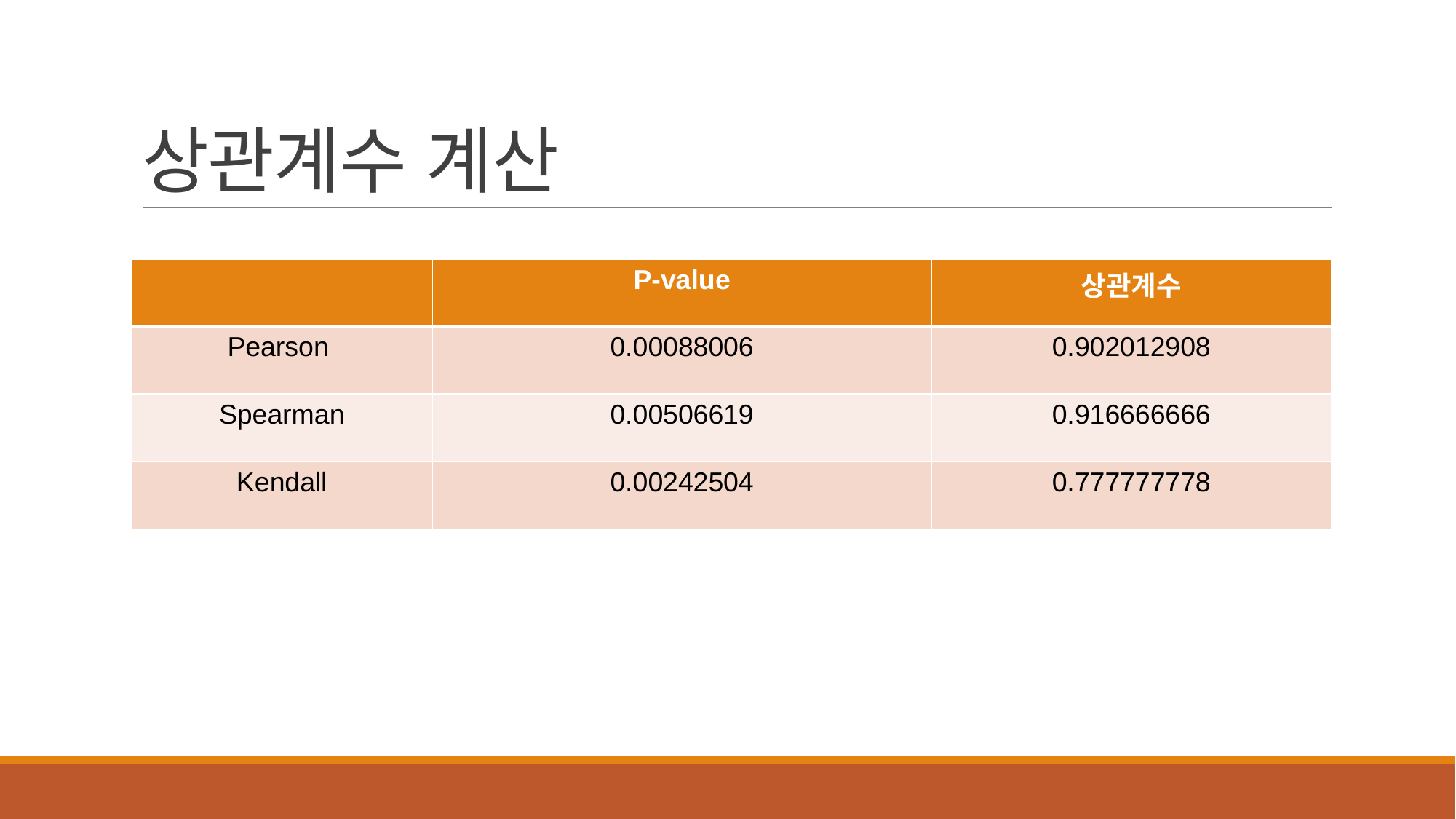

# 상관계수 계산
|  | P-value | 상관계수 |
| --- | --- | --- |
| Pearson | 0.00088006 | 0.902012908 |
| Spearman | 0.00506619 | 0.916666666 |
| Kendall | 0.00242504 | 0.777777778 |